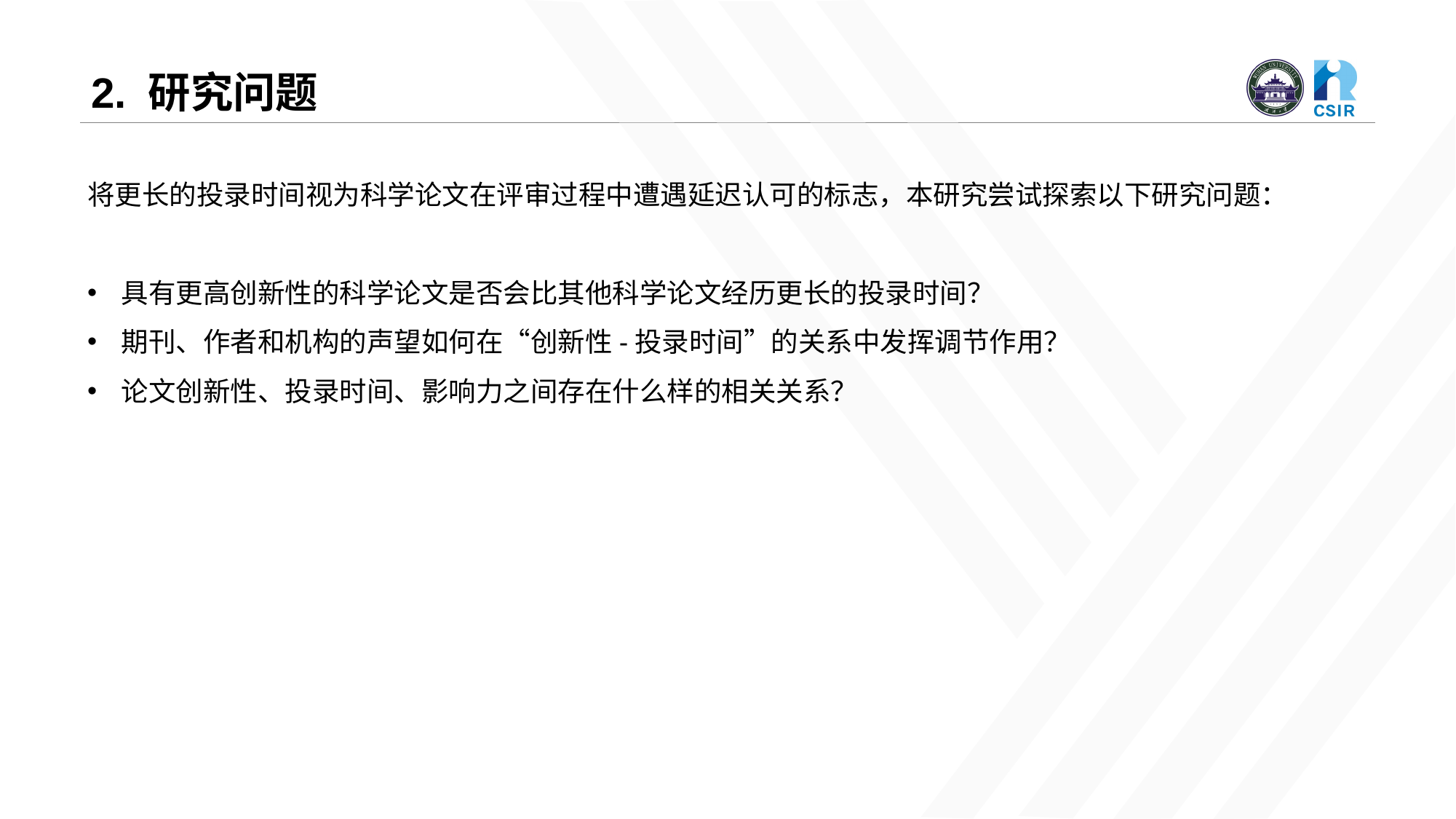

# 2. 研究问题
将更长的投录时间视为科学论文在评审过程中遭遇延迟认可的标志，本研究尝试探索以下研究问题：

具有更高创新性的科学论文是否会比其他科学论文经历更长的投录时间？
期刊、作者和机构的声望如何在“创新性-投录时间”的关系中发挥调节作用？
论文创新性、投录时间、影响力之间存在什么样的相关关系？
3